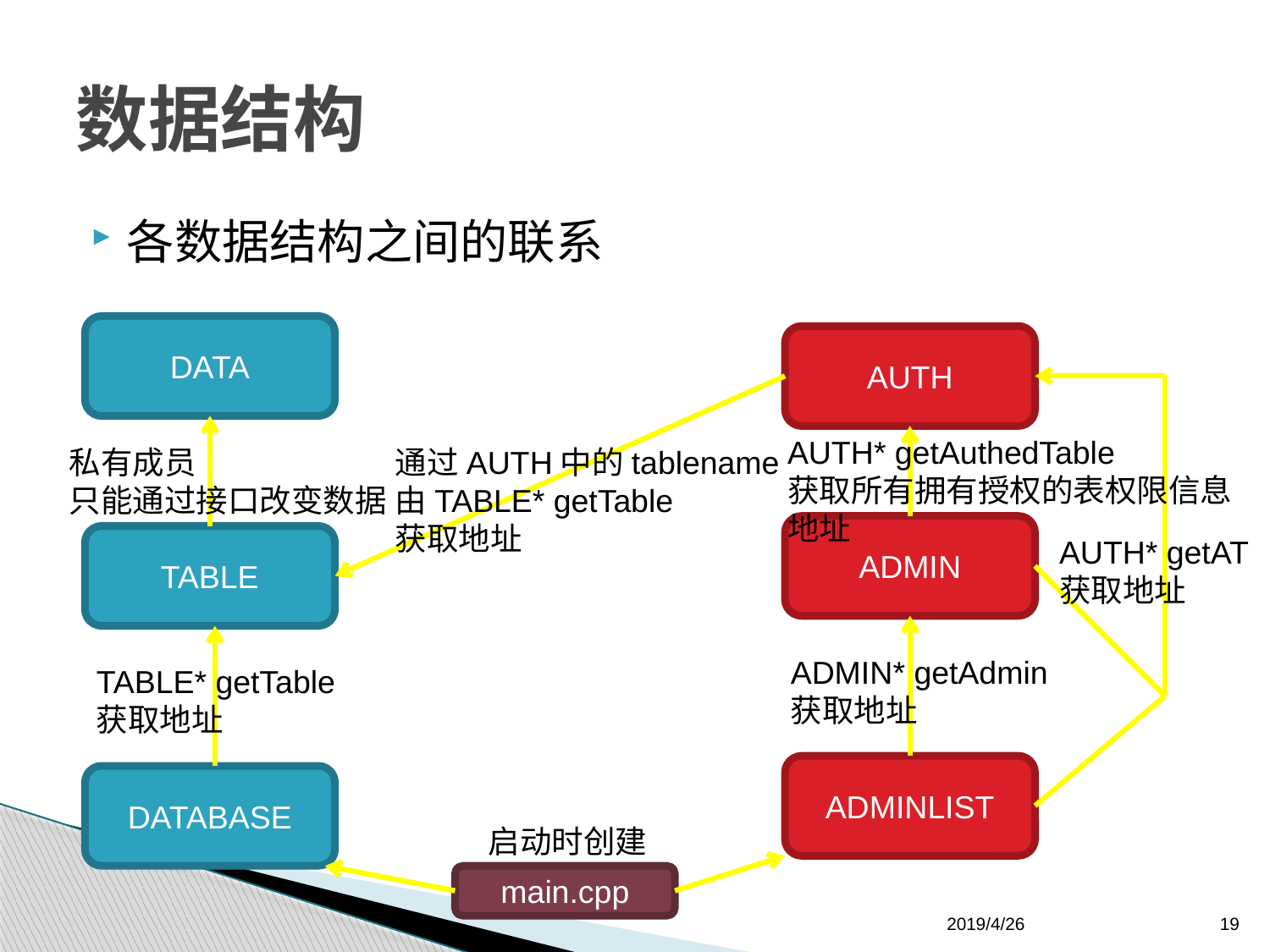

# 数据结构
各数据结构之间的联系
DATA
AUTH
AUTH* getAuthedTable
获取所有拥有授权的表权限信息地址
私有成员
只能通过接口改变数据
通过AUTH中的tablename
由TABLE* getTable
获取地址
ADMIN
TABLE
AUTH* getAT
获取地址
ADMIN* getAdmin
获取地址
TABLE* getTable
获取地址
ADMINLIST
DATABASE
启动时创建
main.cpp
2019/4/26
19